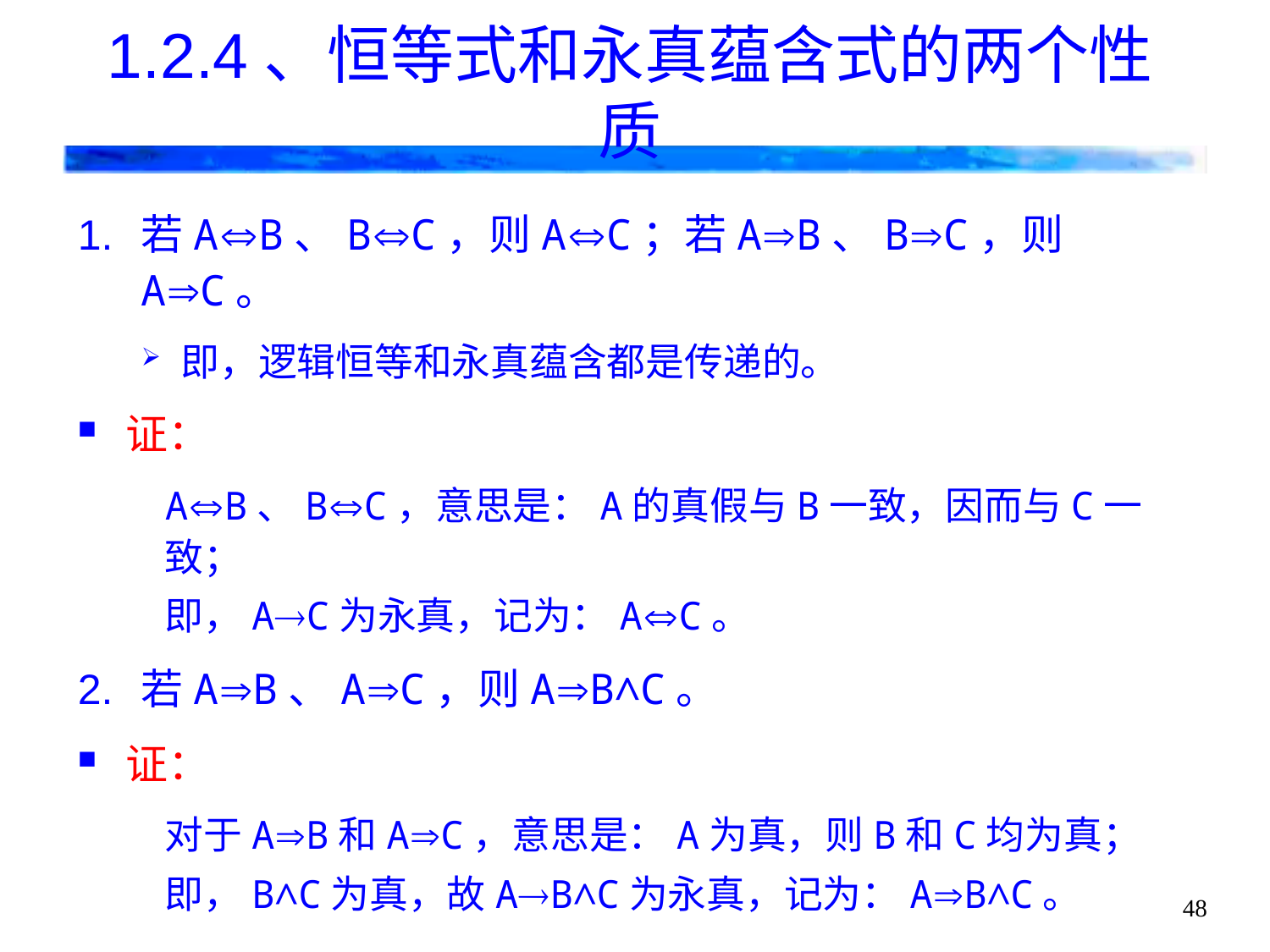

# 1.2.4、恒等式和永真蕴含式的两个性质
若A⇔B、B⇔C，则A⇔C；若A⇒B、B⇒C，则A⇒C。
即，逻辑恒等和永真蕴含都是传递的。
证：
A⇔B、B⇔C，意思是：A的真假与B一致，因而与C一致；
即，A→C为永真，记为：A⇔C。
若A⇒B、A⇒C，则A⇒B∧C。
证：
对于A⇒B和A⇒C，意思是：A为真，则B和C均为真；
即，B∧C为真，故A→B∧C为永真，记为：A⇒B∧C。
48